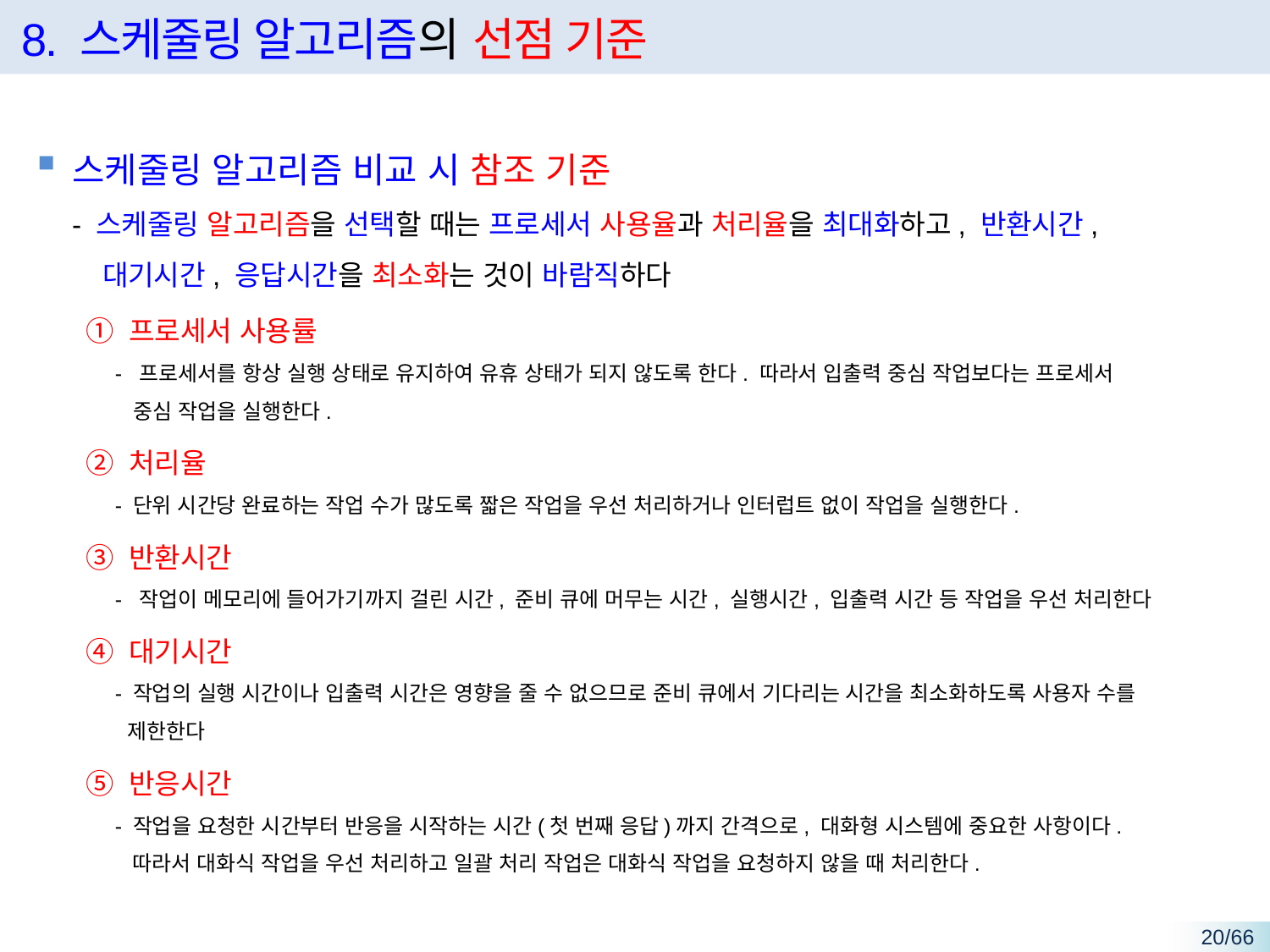

# 8. 스케줄링 알고리즘의 선점 기준
스케줄링 알고리즘 비교 시 참조 기준
- 스케줄링 알고리즘을 선택할 때는 프로세서 사용율과 처리율을 최대화하고, 반환시간,
   대기시간, 응답시간을 최소화는 것이 바람직하다
① 프로세서 사용률
    -  프로세서를 항상 실행 상태로 유지하여 유휴 상태가 되지 않도록 한다. 따라서 입출력 중심 작업보다는 프로세서
        중심 작업을 실행한다.
② 처리율
    - 단위 시간당 완료하는 작업 수가 많도록 짧은 작업을 우선 처리하거나 인터럽트 없이 작업을 실행한다.
③ 반환시간
    -  작업이 메모리에 들어가기까지 걸린 시간, 준비 큐에 머무는 시간, 실행시간, 입출력 시간 등 작업을 우선 처리한다
④ 대기시간
    - 작업의 실행 시간이나 입출력 시간은 영향을 줄 수 없으므로 준비 큐에서 기다리는 시간을 최소화하도록 사용자 수를
       제한한다
⑤ 반응시간
    - 작업을 요청한 시간부터 반응을 시작하는 시간(첫 번째 응답)까지 간격으로, 대화형 시스템에 중요한 사항이다.
       따라서 대화식 작업을 우선 처리하고 일괄 처리 작업은 대화식 작업을 요청하지 않을 때 처리한다.